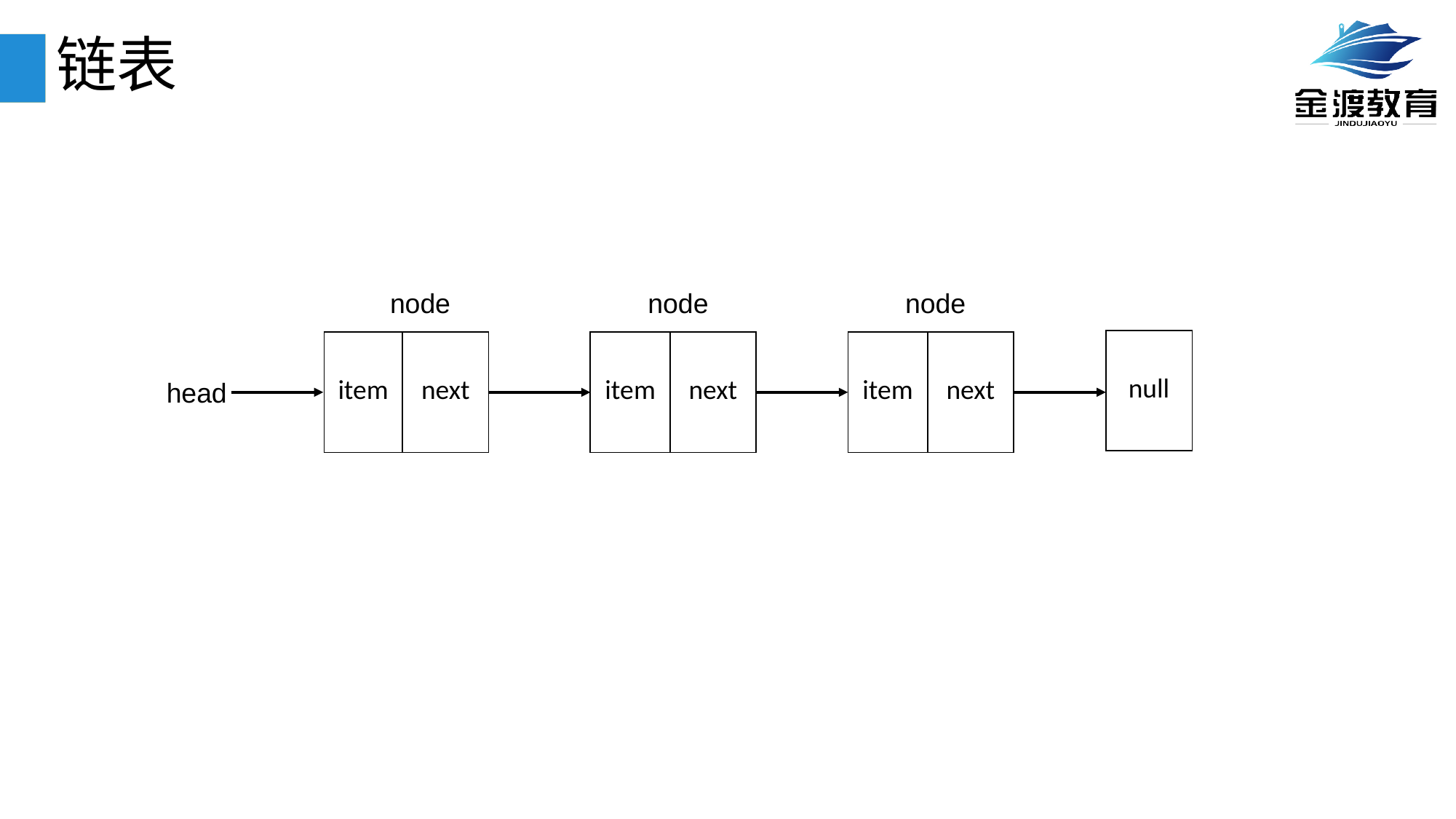

# 链表
node
node
node
| null |
| --- |
| item | next |
| --- | --- |
| item | next |
| --- | --- |
| item | next |
| --- | --- |
head